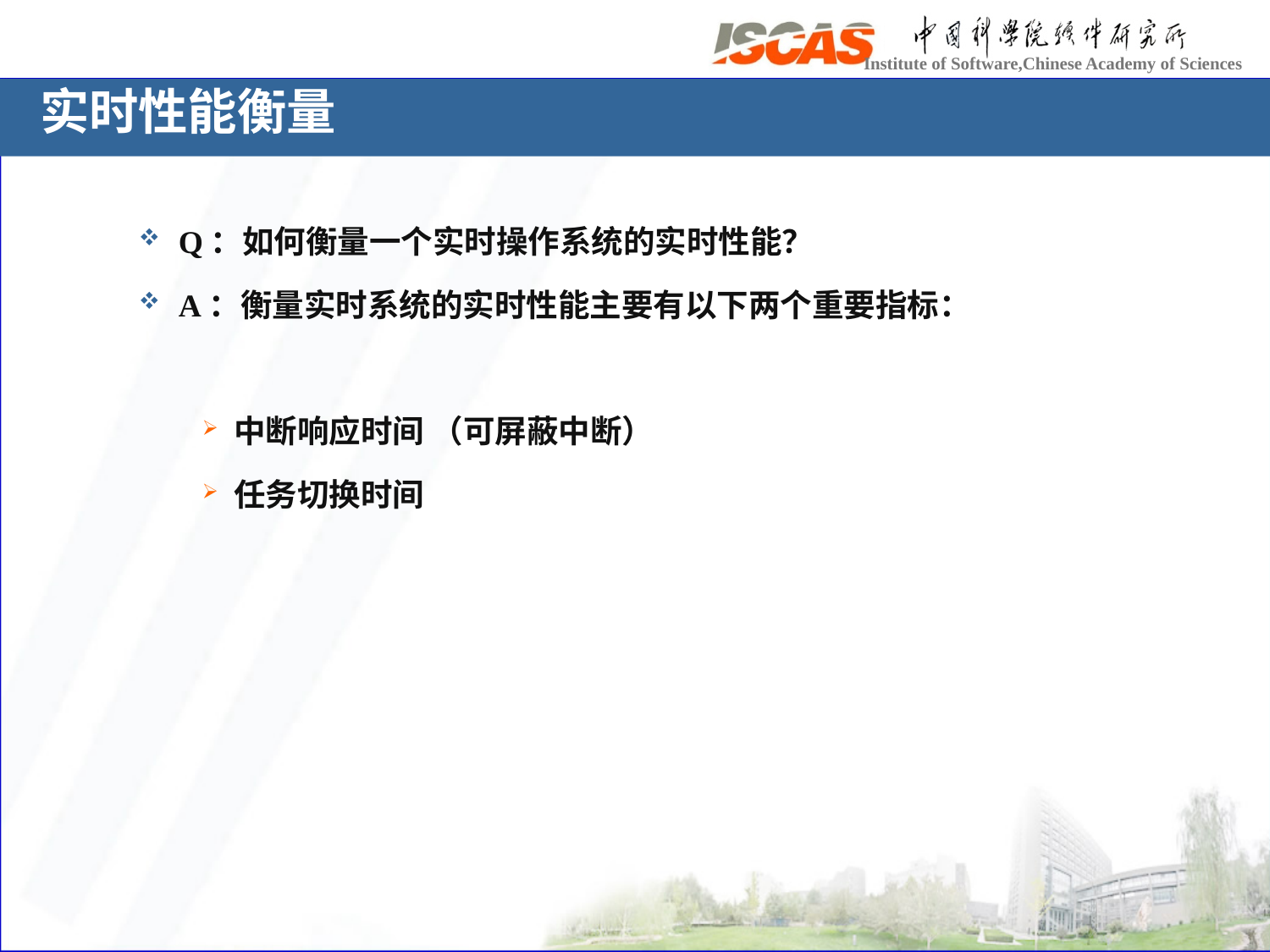

# 实时性能衡量
Q：如何衡量一个实时操作系统的实时性能？
A：衡量实时系统的实时性能主要有以下两个重要指标：

中断响应时间 （可屏蔽中断）
任务切换时间